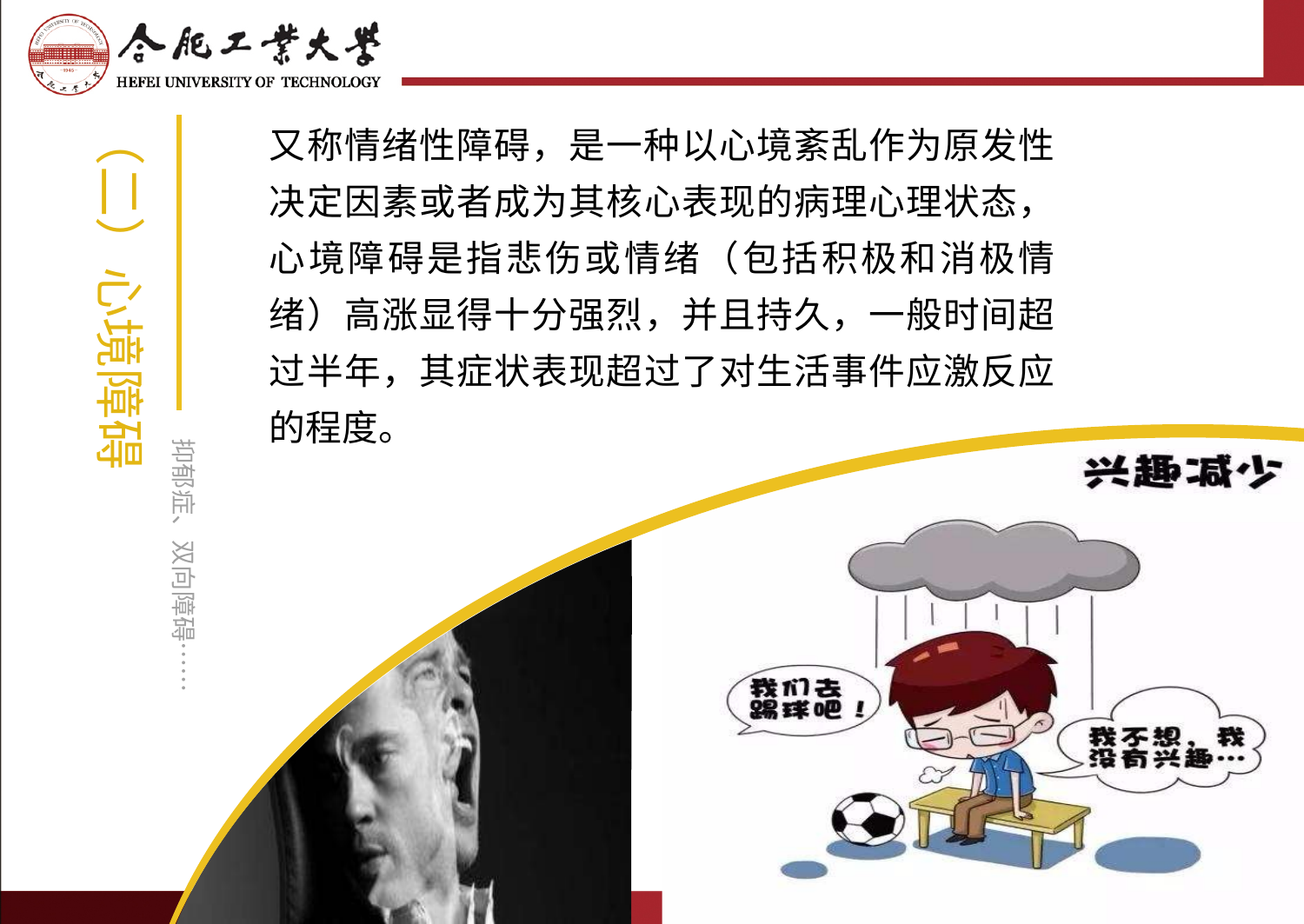

（二）心境障碍
又称情绪性障碍，是一种以心境紊乱作为原发性决定因素或者成为其核心表现的病理心理状态，心境障碍是指悲伤或情绪（包括积极和消极情绪）高涨显得十分强烈，并且持久，一般时间超过半年，其症状表现超过了对生活事件应激反应的程度。

抑郁症、双向障碍……